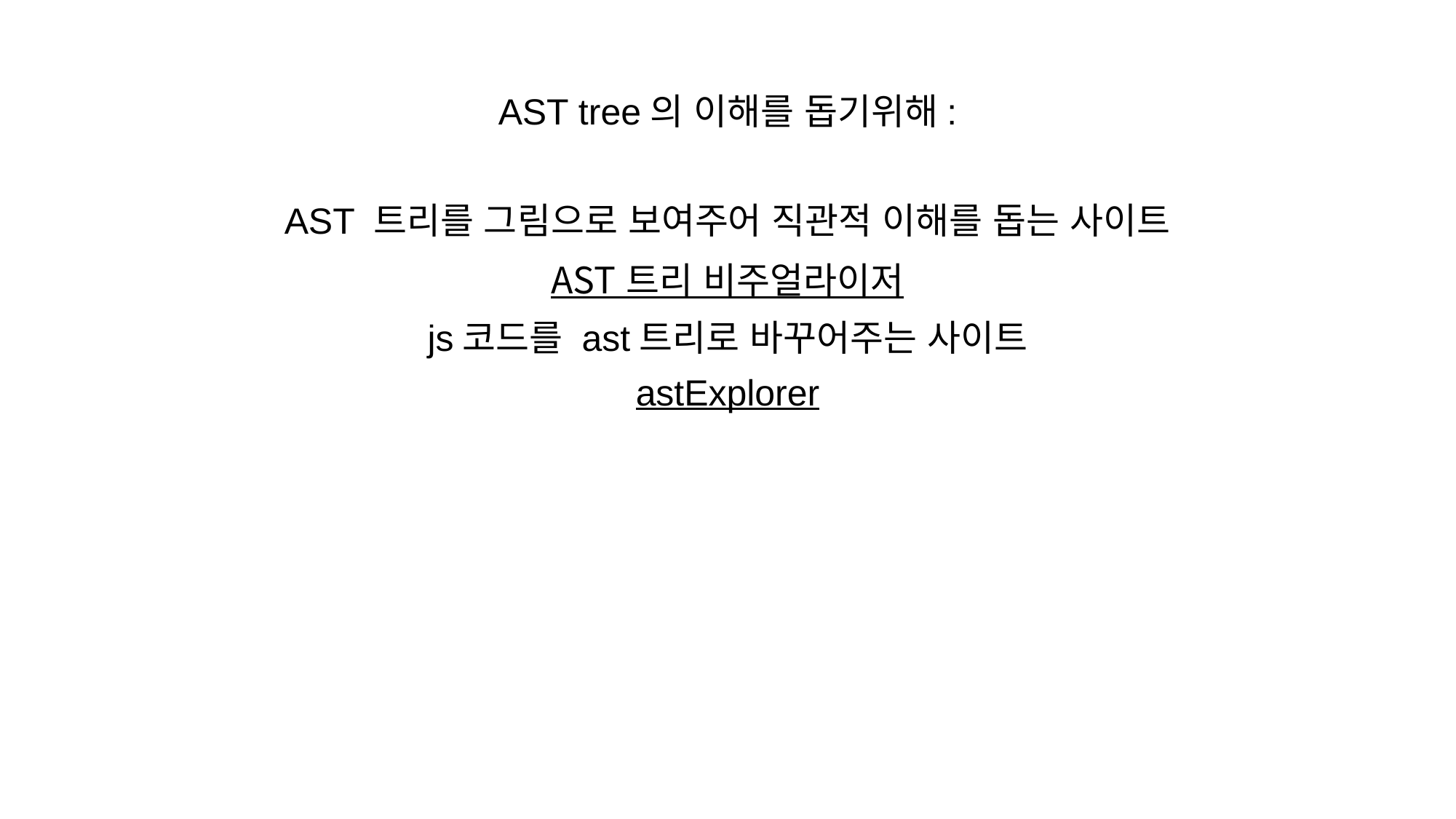

AST tree의 이해를 돕기위해:

AST 트리를 그림으로 보여주어 직관적 이해를 돕는 사이트
AST 트리 비주얼라이저
js코드를 ast트리로 바꾸어주는 사이트
astExplorer